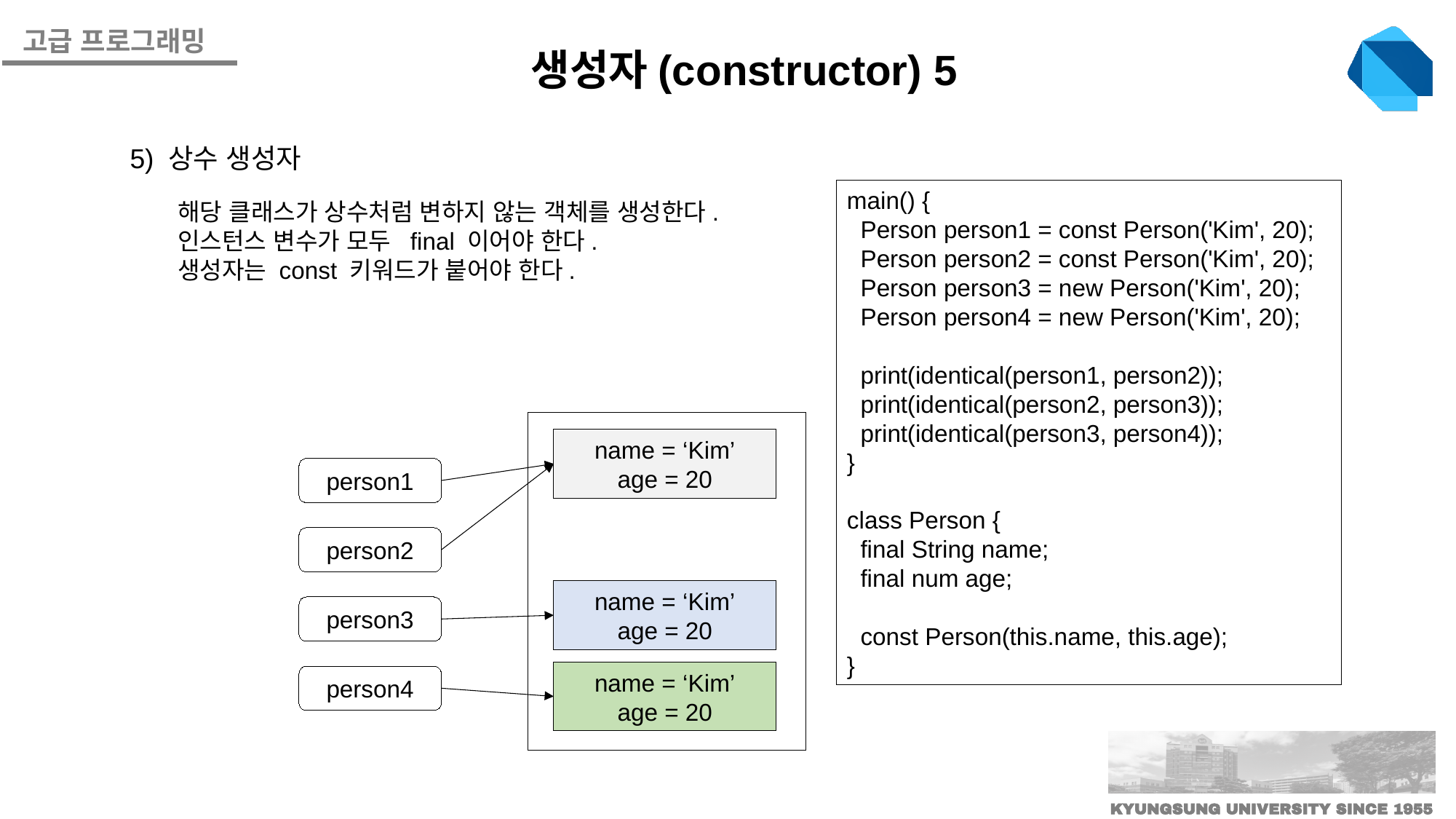

생성자(constructor) 5
5) 상수 생성자
main() {
  Person person1 = const Person('Kim', 20);
  Person person2 = const Person('Kim', 20);
  Person person3 = new Person('Kim', 20);
  Person person4 = new Person('Kim', 20);

  print(identical(person1, person2));
  print(identical(person2, person3));
  print(identical(person3, person4));
}

class Person {
  final String name;
  final num age;

  const Person(this.name, this.age);
}
해당 클래스가 상수처럼 변하지 않는 객체를 생성한다.
인스턴스 변수가 모두  final 이어야 한다.
생성자는 const 키워드가 붙어야 한다.

name = ‘Kim’
age = 20
person1
person2
name = ‘Kim’
age = 20
person3
name = ‘Kim’
age = 20
person4